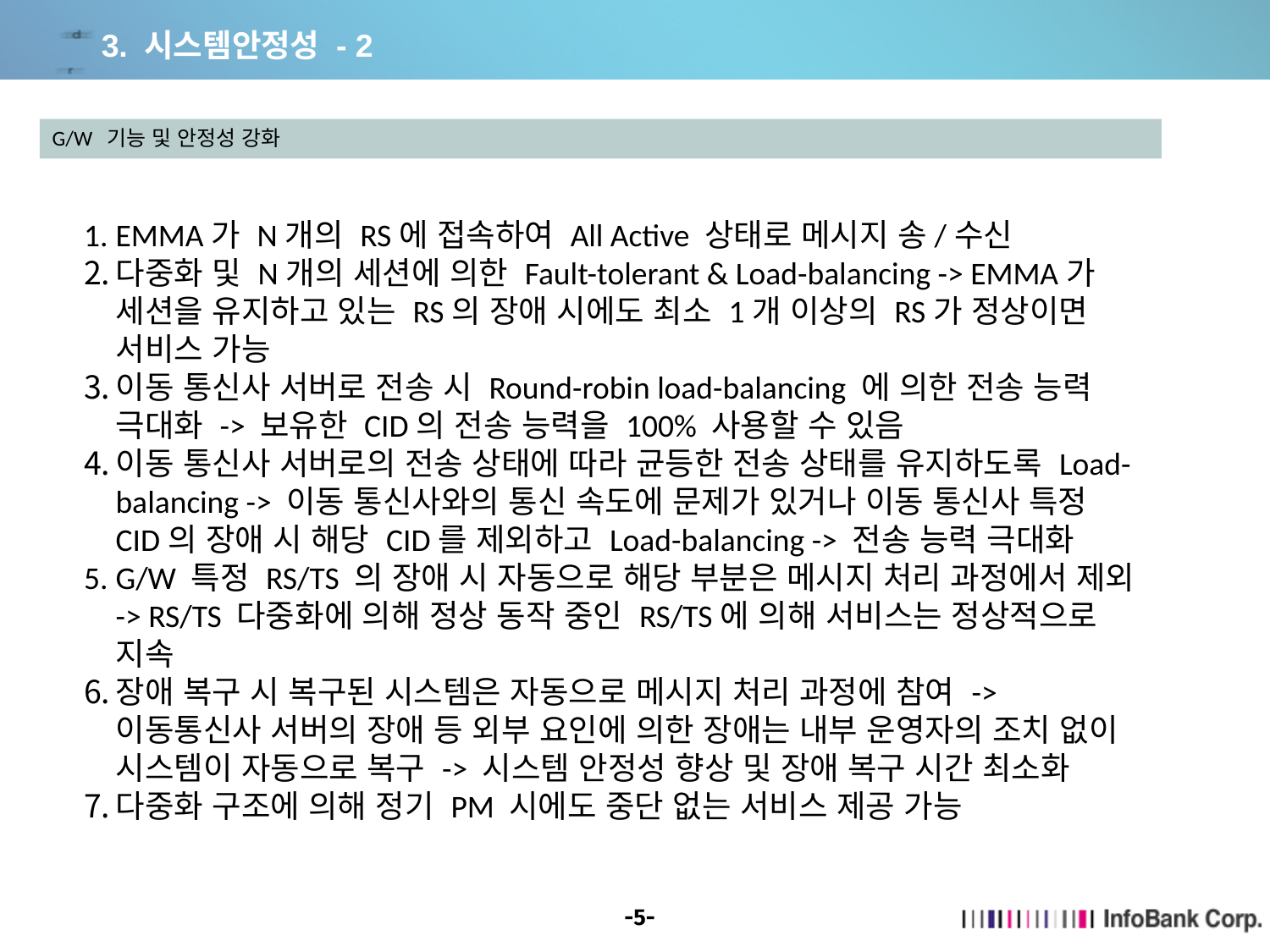

3. 시스템안정성 - 2
G/W  기능 및 안정성 강화

EMMA가 N개의 RS에 접속하여 All Active 상태로 메시지 송/수신
다중화 및 N개의 세션에 의한 Fault-tolerant & Load-balancing -> EMMA가 세션을 유지하고 있는 RS의 장애 시에도 최소 1개 이상의 RS가 정상이면 서비스 가능
이동 통신사 서버로 전송 시 Round-robin load-balancing 에 의한 전송 능력 극대화 -> 보유한 CID의 전송 능력을 100% 사용할 수 있음
이동 통신사 서버로의 전송 상태에 따라 균등한 전송 상태를 유지하도록 Load-balancing -> 이동 통신사와의 통신 속도에 문제가 있거나 이동 통신사 특정 CID의 장애 시 해당 CID를 제외하고 Load-balancing -> 전송 능력 극대화
G/W 특정 RS/TS 의 장애 시 자동으로 해당 부분은 메시지 처리 과정에서 제외 -> RS/TS 다중화에 의해 정상 동작 중인 RS/TS에 의해 서비스는 정상적으로 지속
장애 복구 시 복구된 시스템은 자동으로 메시지 처리 과정에 참여 -> 이동통신사 서버의 장애 등 외부 요인에 의한 장애는 내부 운영자의 조치 없이 시스템이 자동으로 복구 -> 시스템 안정성 향상 및 장애 복구 시간 최소화
다중화 구조에 의해 정기 PM 시에도 중단 없는 서비스 제공 가능